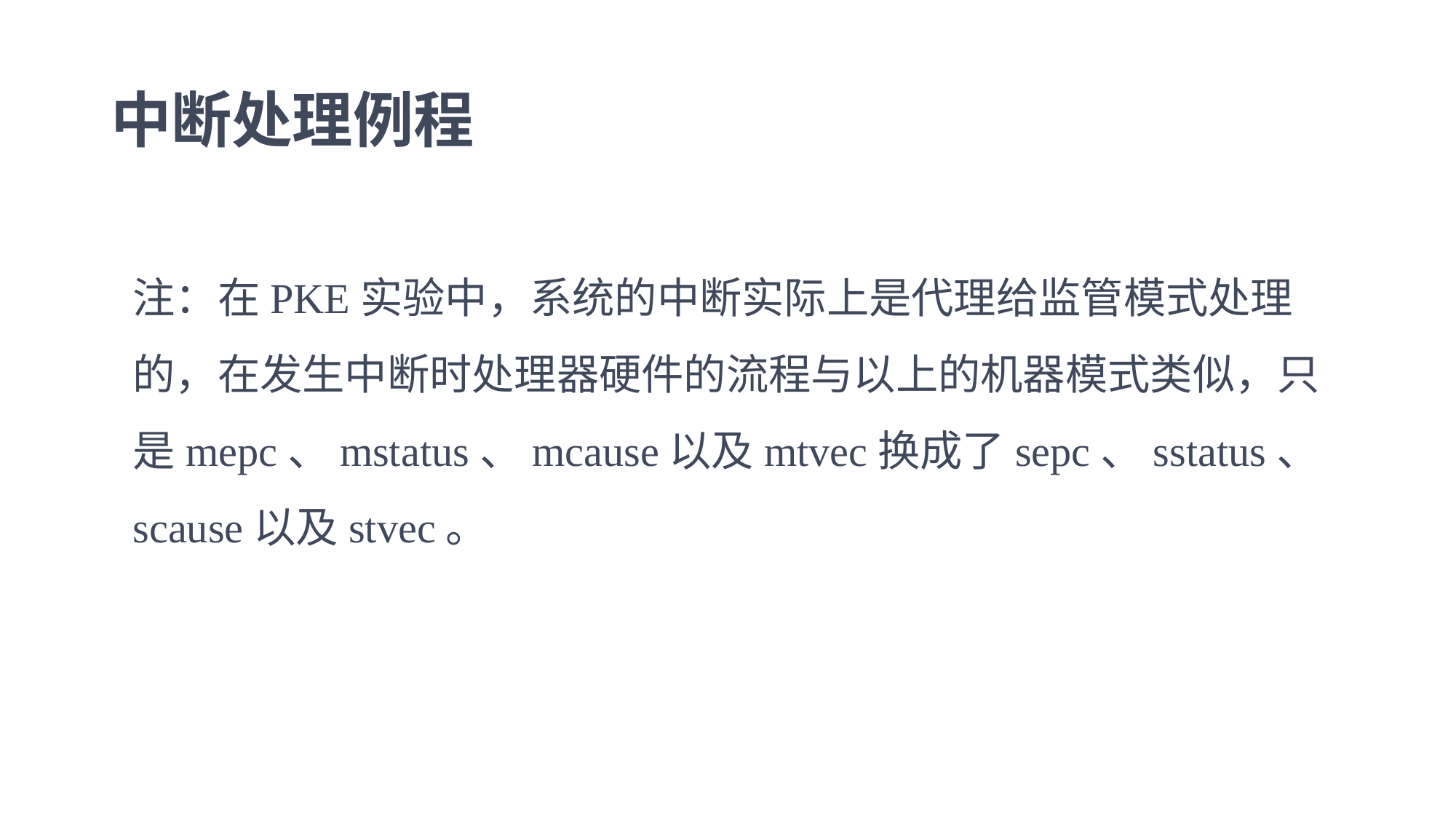

# 中断处理例程
注：在PKE实验中，系统的中断实际上是代理给监管模式处理的，在发生中断时处理器硬件的流程与以上的机器模式类似，只是mepc、mstatus、mcause以及mtvec换成了sepc、sstatus、scause以及stvec。